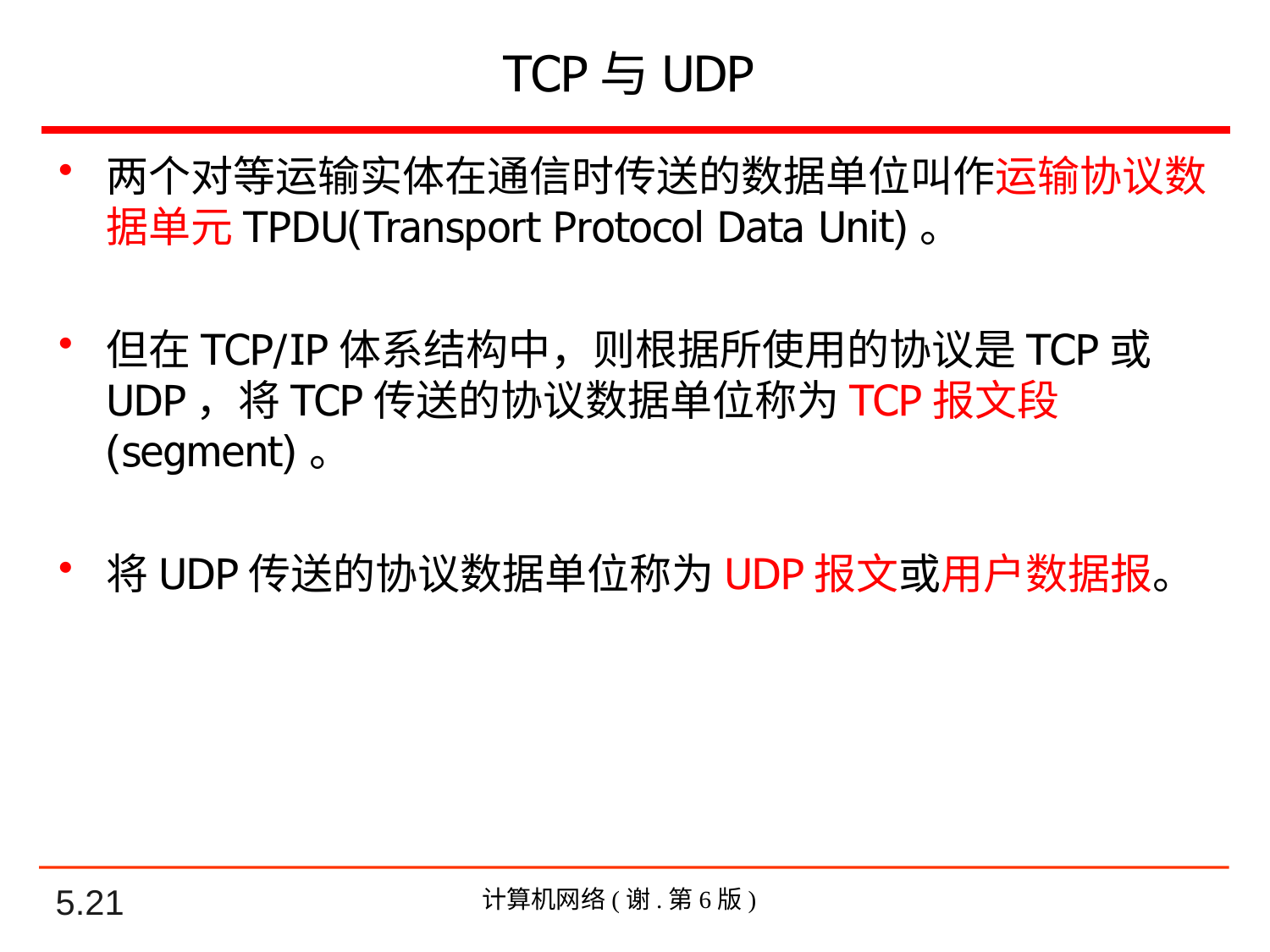

# TCP与UDP
两个对等运输实体在通信时传送的数据单位叫作运输协议数据单元TPDU(Transport Protocol Data Unit)。

但在TCP/IP体系结构中，则根据所使用的协议是TCP或UDP，将TCP传送的协议数据单位称为TCP报文段(segment)。

将UDP传送的协议数据单位称为UDP报文或用户数据报。